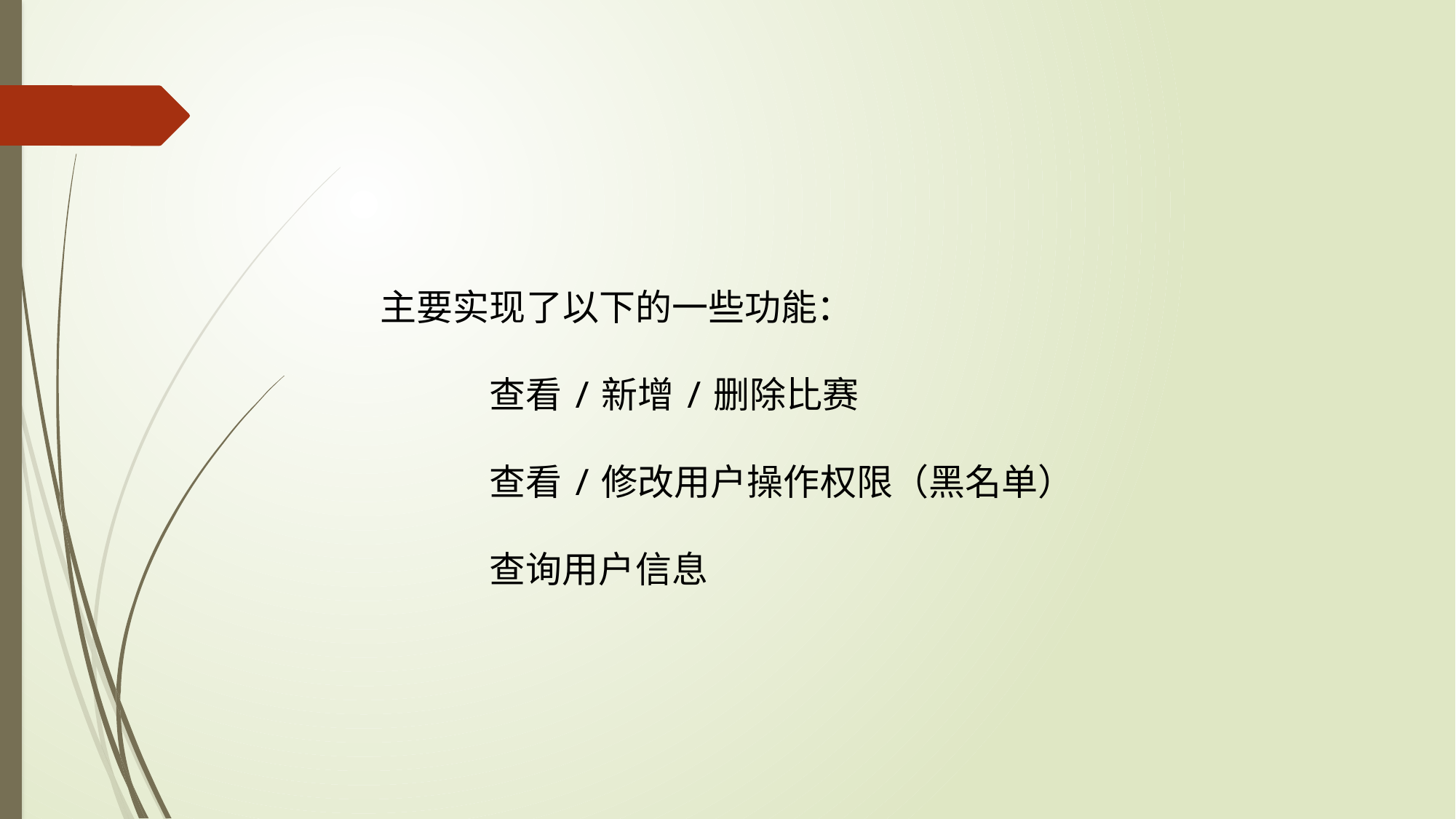

主要实现了以下的一些功能：

	查看/新增/删除比赛

	查看/修改用户操作权限（黑名单）

	查询用户信息